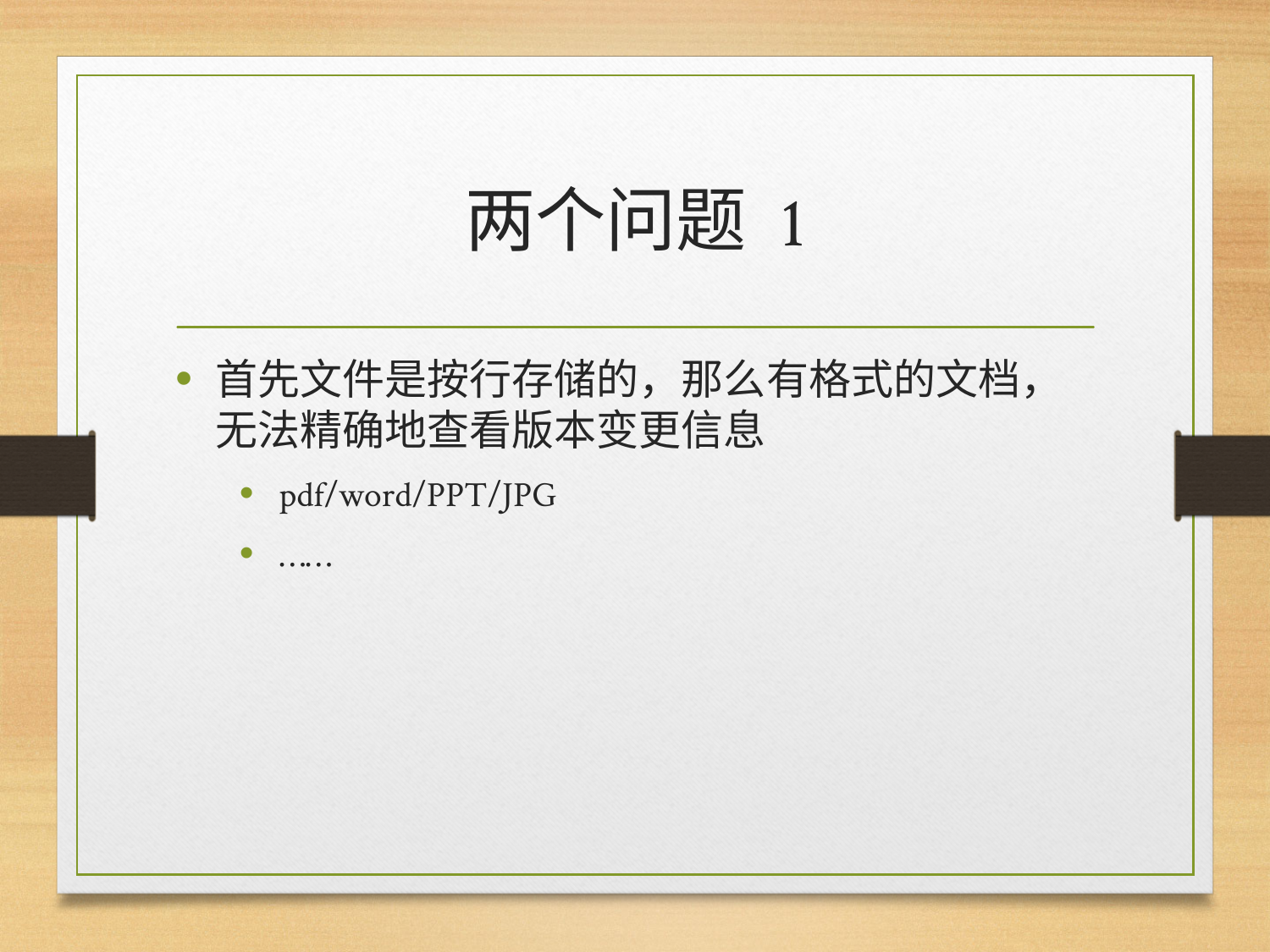

# 两个问题 1
首先文件是按行存储的，那么有格式的文档，无法精确地查看版本变更信息
pdf/word/PPT/JPG
……